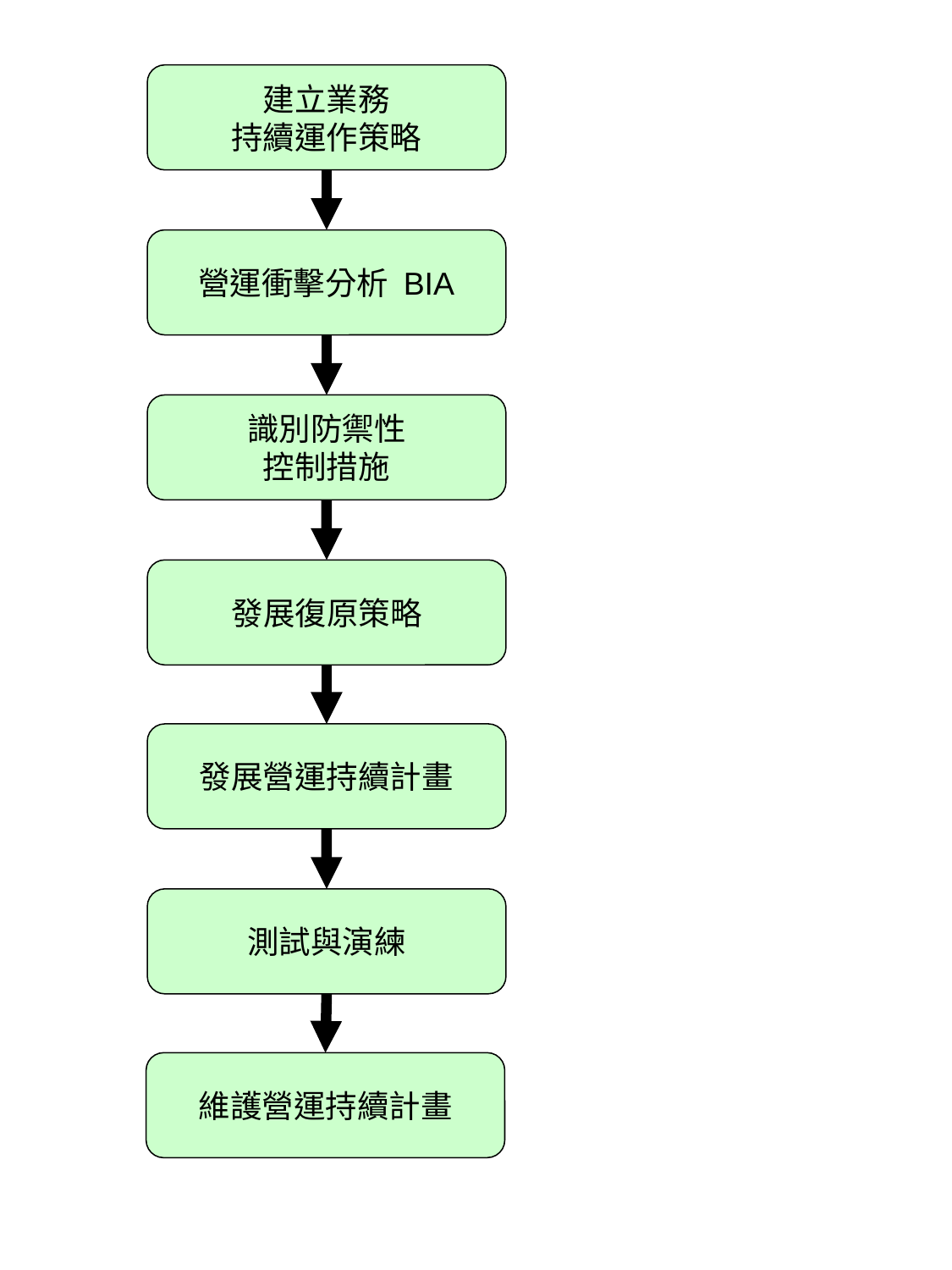

建立業務
持續運作策略
營運衝擊分析 BIA
識別防禦性
控制措施
發展復原策略
發展營運持續計畫
測試與演練
維護營運持續計畫